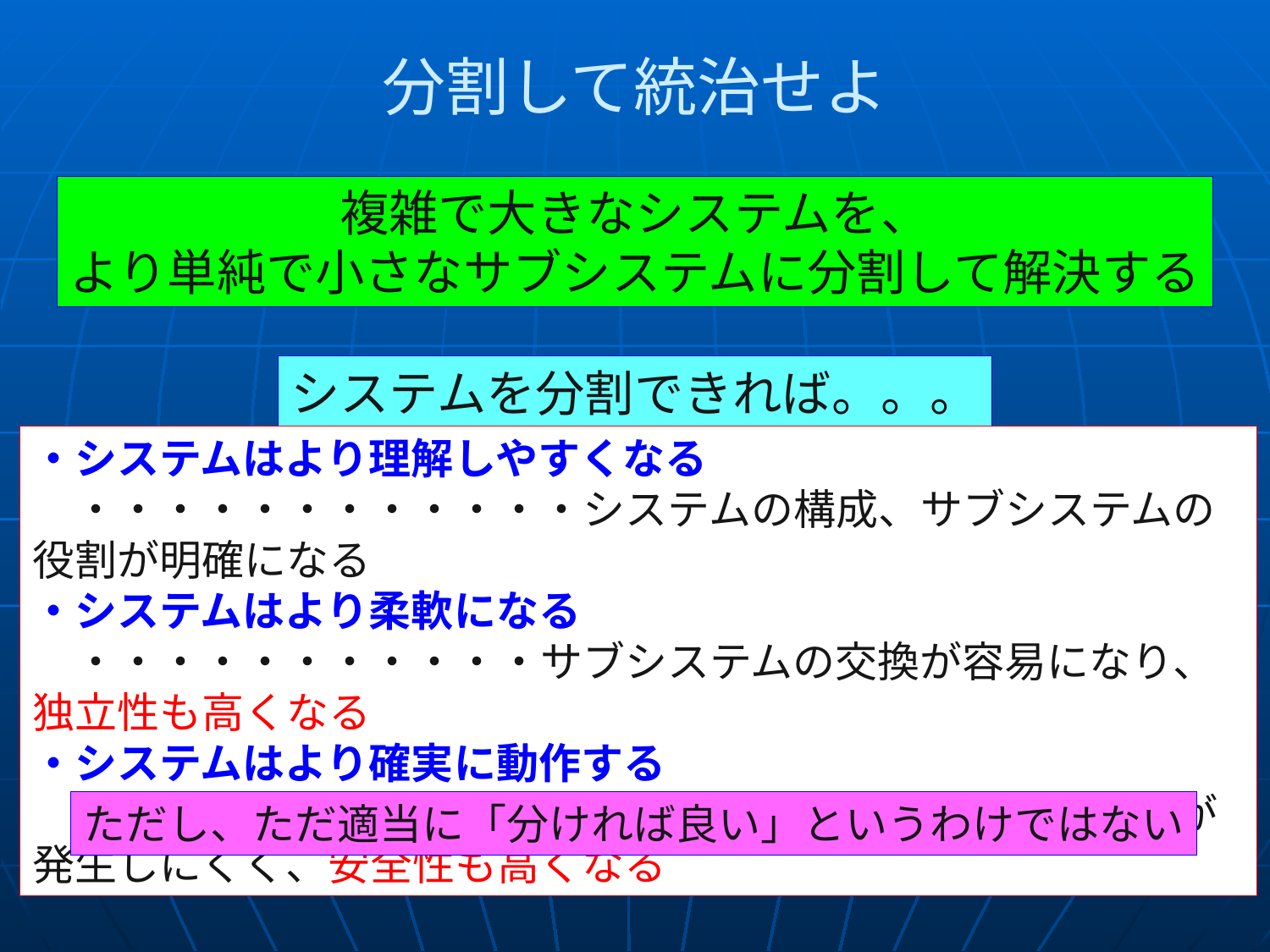

# 分割して統治せよ
複雑で大きなシステムを、
より単純で小さなサブシステムに分割して解決する
システムを分割できれば。。。
・システムはより理解しやすくなる
　・・・・・・・・・・・・システムの構成、サブシステムの役割が明確になる
・システムはより柔軟になる
　・・・・・・・・・・・サブシステムの交換が容易になり、独立性も高くなる
・システムはより確実に動作する
　・・・・・・・・・・・・・・・・・・・・・・・・障害が発生しにくく、安全性も高くなる
ただし、ただ適当に「分ければ良い」というわけではない